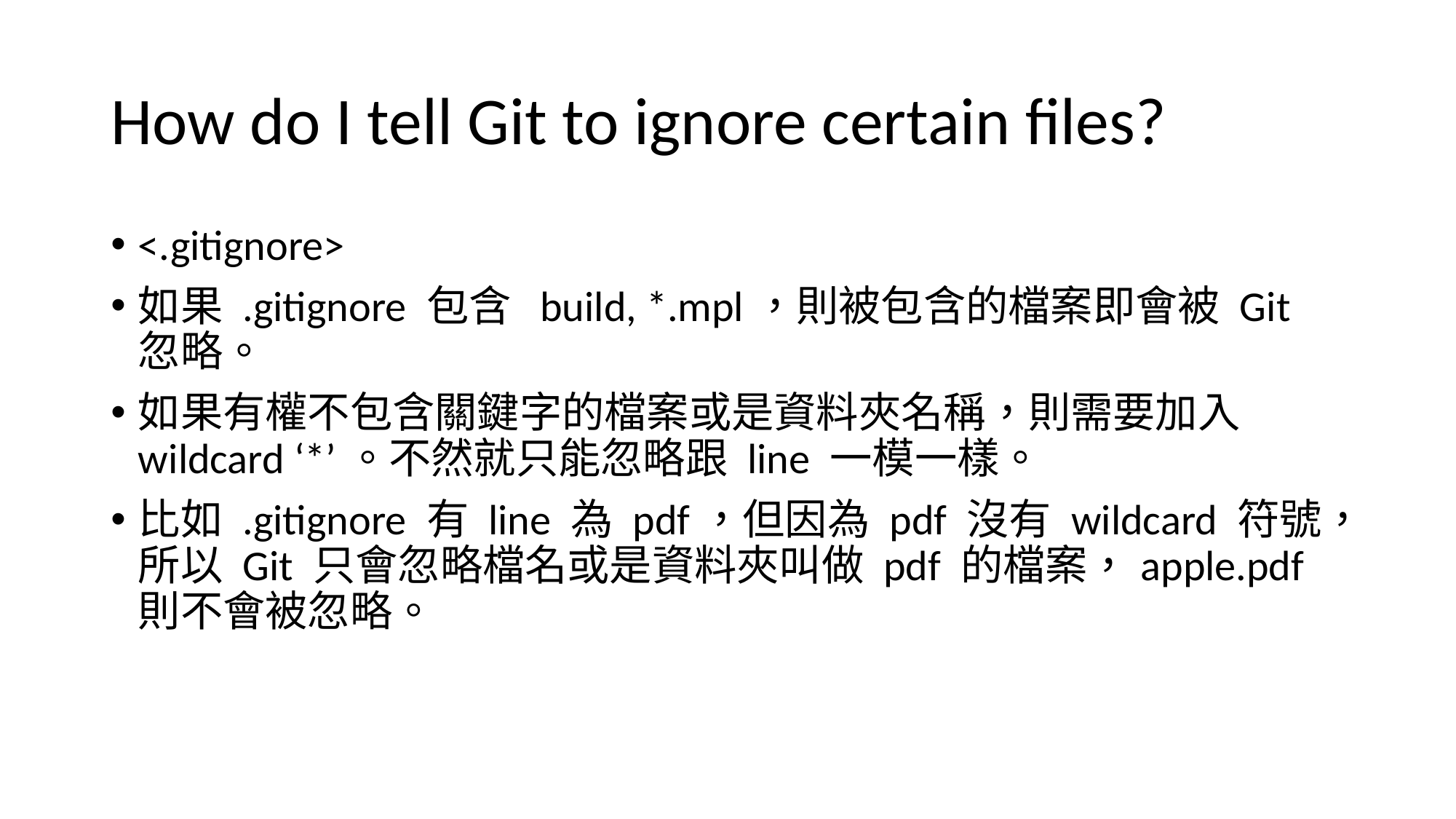

# How do I tell Git to ignore certain files?
<.gitignore>
如果 .gitignore 包含  build, *.mpl，則被包含的檔案即會被 Git 忽略。
如果有權不包含關鍵字的檔案或是資料夾名稱，則需要加入 wildcard ‘*’。不然就只能忽略跟 line 一模一樣。
比如 .gitignore 有 line 為 pdf，但因為 pdf 沒有 wildcard 符號，所以 Git 只會忽略檔名或是資料夾叫做 pdf 的檔案，apple.pdf 則不會被忽略。